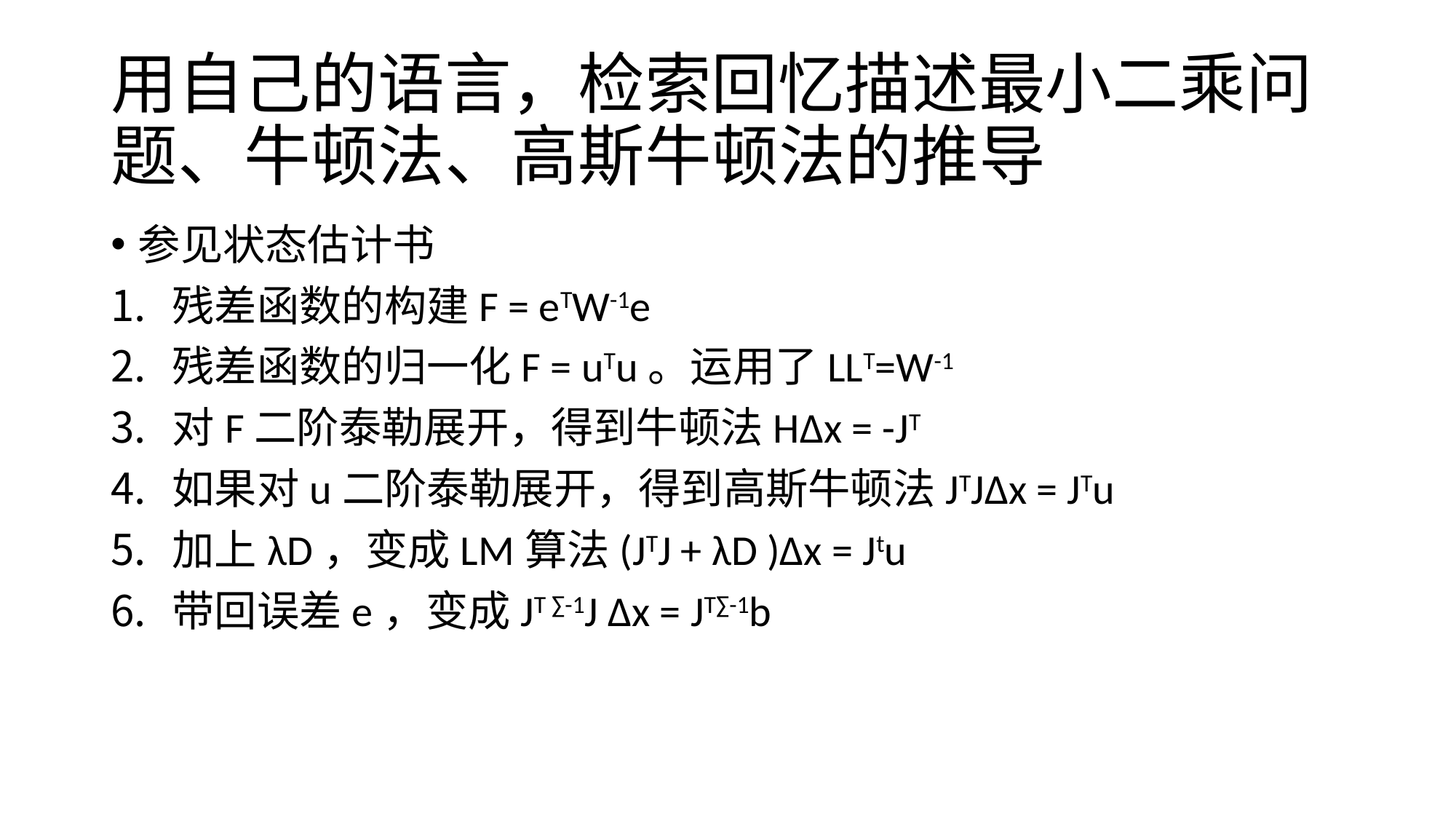

# 用自己的语言，检索回忆描述最小二乘问题、牛顿法、高斯牛顿法的推导
参见状态估计书
残差函数的构建F = eTW-1e
残差函数的归一化F = uTu。运用了LLT=W-1
对F二阶泰勒展开，得到牛顿法HΔx = -JT
如果对u二阶泰勒展开，得到高斯牛顿法JTJΔx = JTu
加上λD，变成LM算法(JTJ + λD )Δx = Jtu
带回误差e，变成JT ∑-1J Δx = JT∑-1b